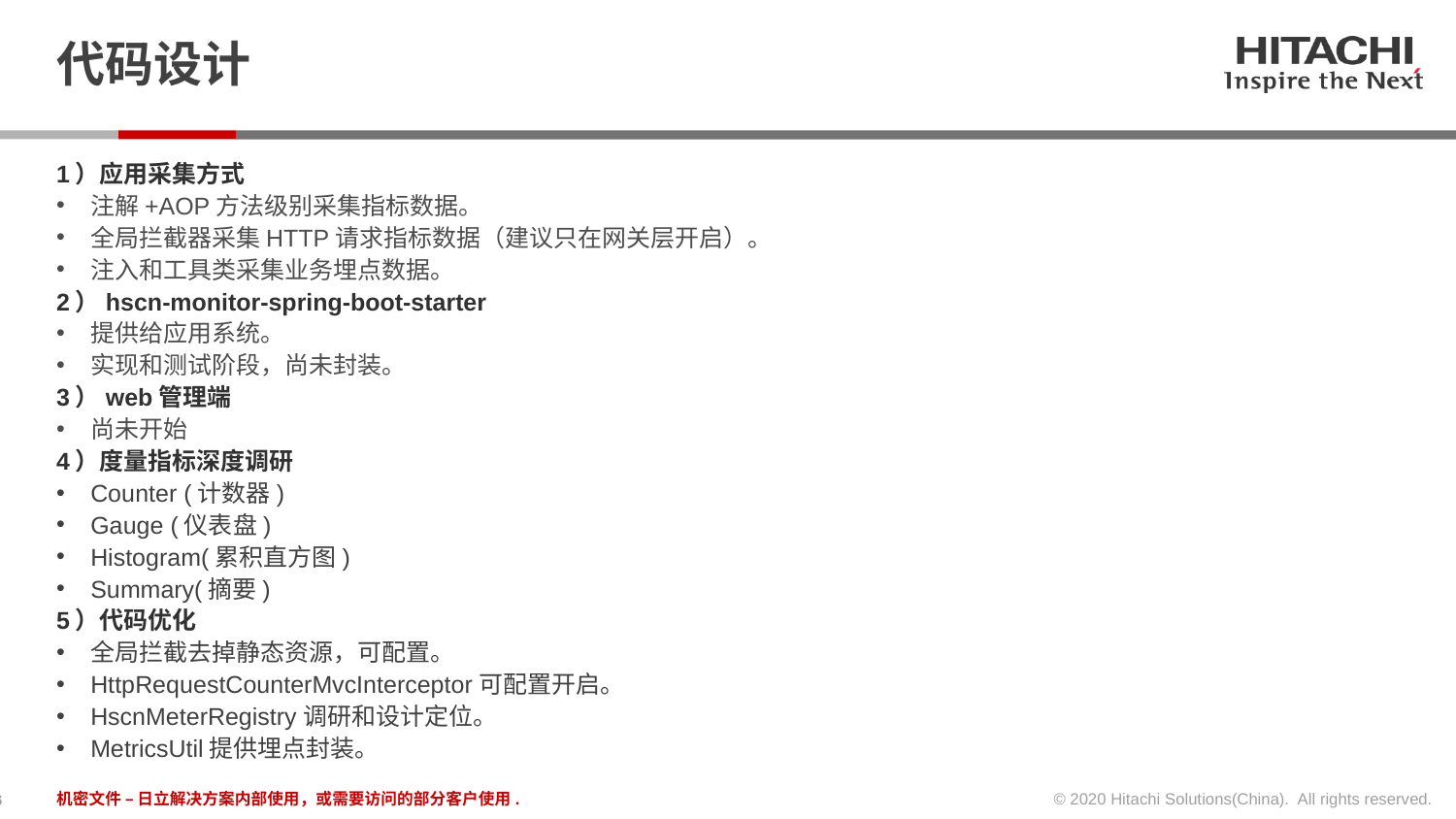

# 代码设计
1）应用采集方式
注解+AOP方法级别采集指标数据。
全局拦截器采集HTTP请求指标数据（建议只在网关层开启）。
注入和工具类采集业务埋点数据。
2）hscn-monitor-spring-boot-starter
提供给应用系统。
实现和测试阶段，尚未封装。
3）web管理端
尚未开始
4）度量指标深度调研
Counter (计数器)
Gauge (仪表盘)
Histogram(累积直方图)
Summary(摘要)
5）代码优化
全局拦截去掉静态资源，可配置。
HttpRequestCounterMvcInterceptor可配置开启。
HscnMeterRegistry调研和设计定位。
MetricsUtil提供埋点封装。